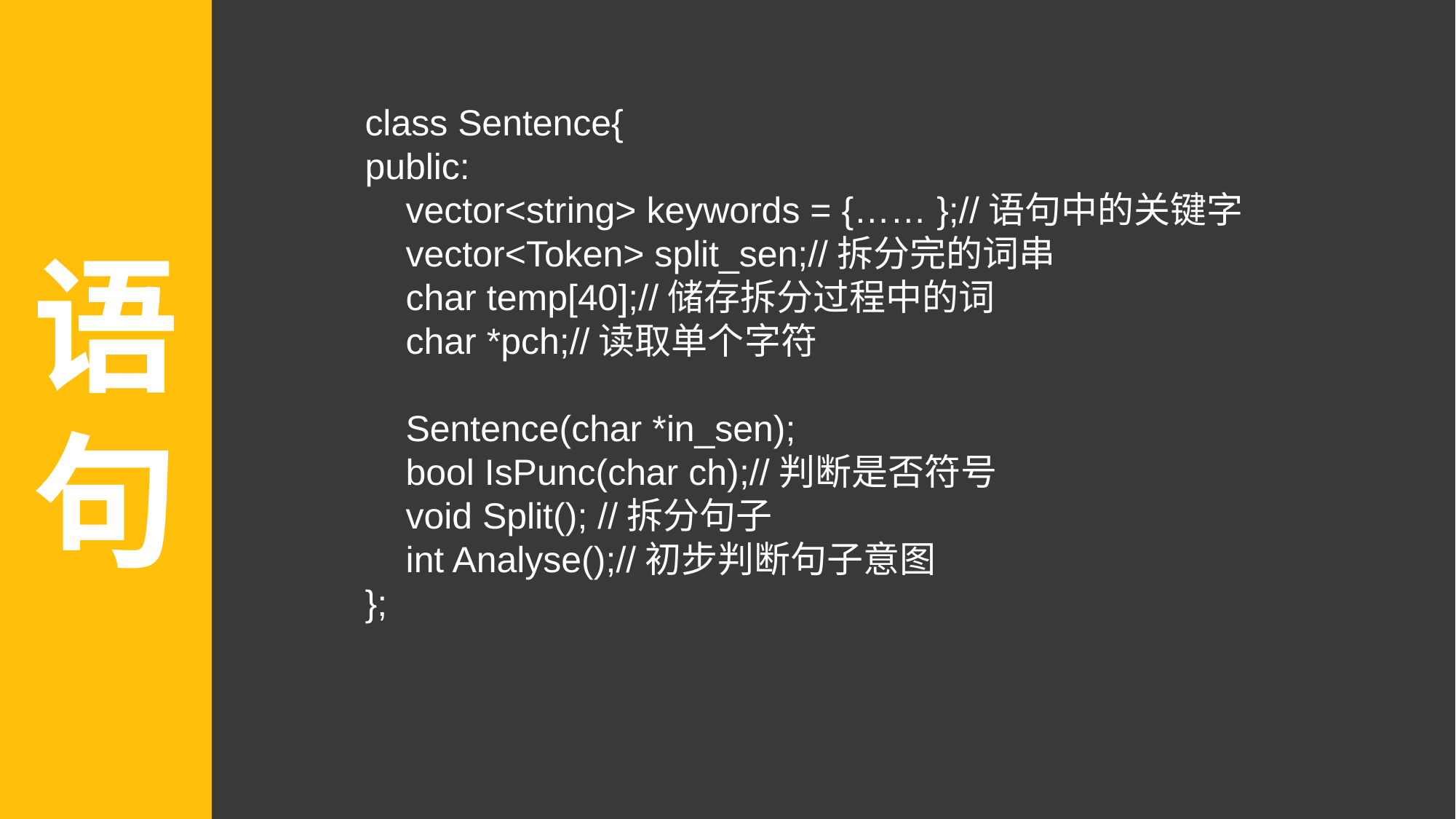

语句
class Sentence{
public:
    vector<string> keywords = {…… };//语句中的关键字
    vector<Token> split_sen;//拆分完的词串
    char temp[40];//储存拆分过程中的词
    char *pch;//读取单个字符

    Sentence(char *in_sen);
    bool IsPunc(char ch);//判断是否符号
    void Split(); //拆分句子
    int Analyse();//初步判断句子意图
};